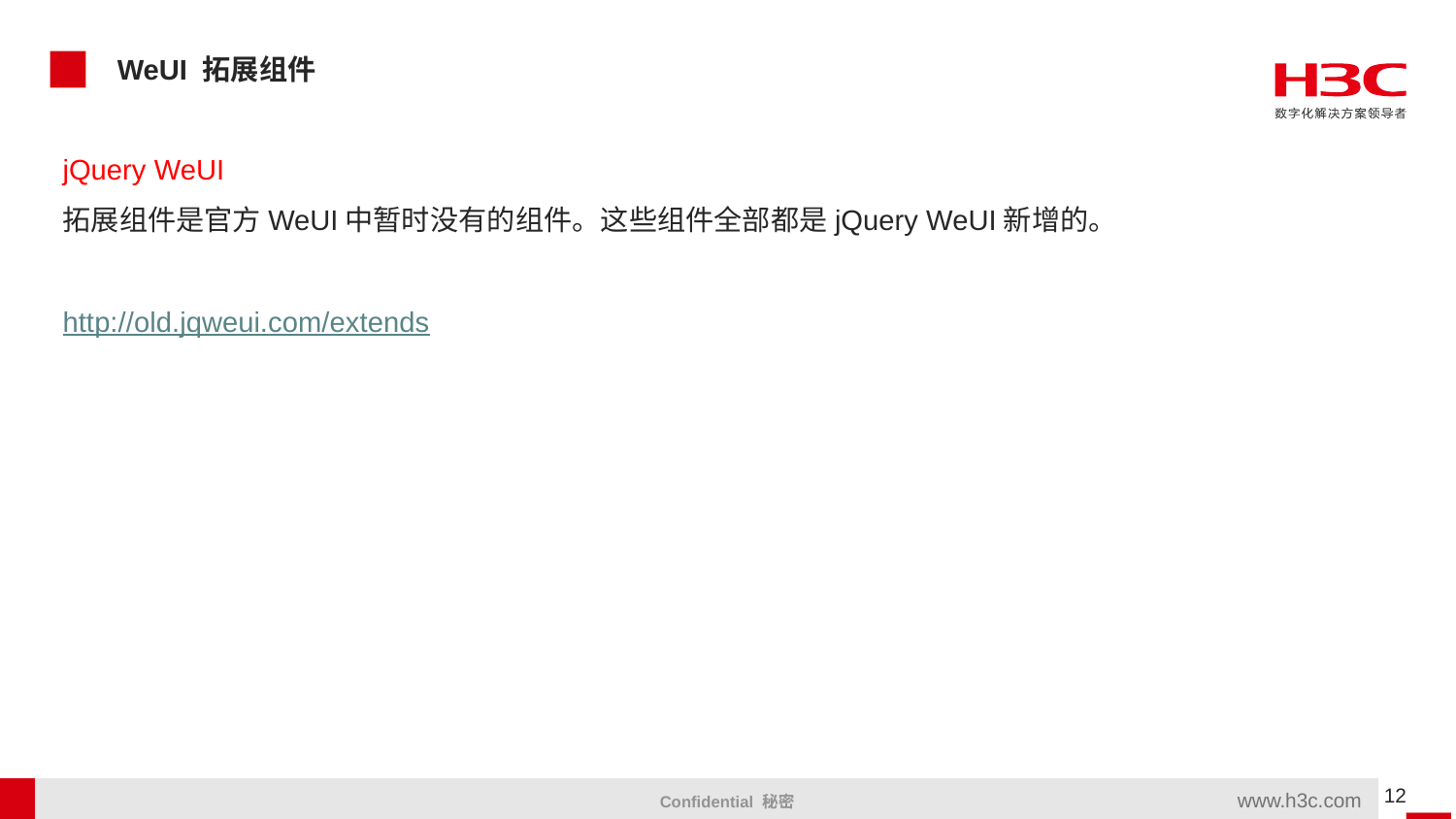

WeUI 拓展组件

jQuery WeUI
拓展组件是官方WeUI中暂时没有的组件。这些组件全部都是jQuery WeUI新增的。

http://old.jqweui.com/extends